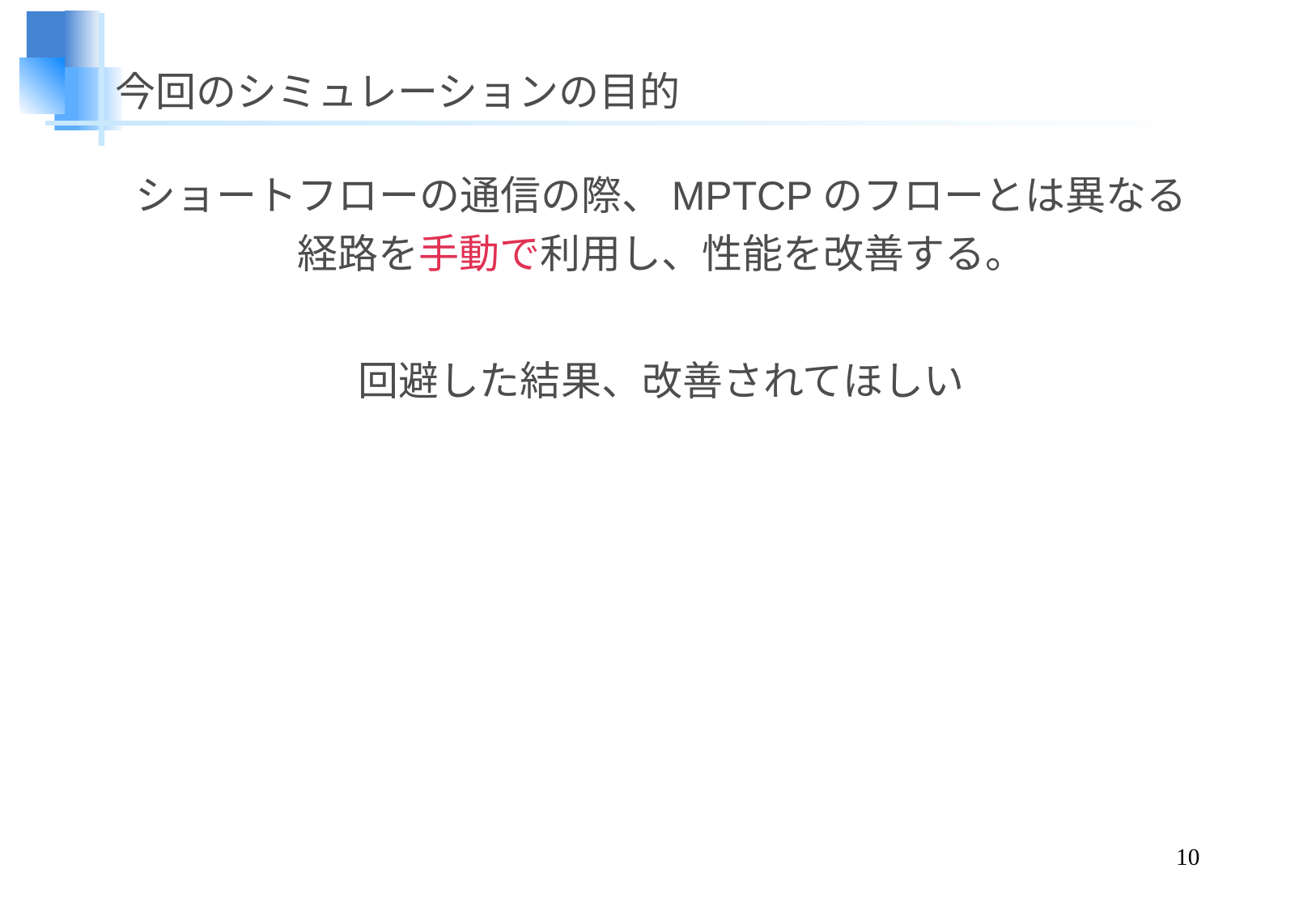

# 今回のシミュレーションの目的
ショートフローの通信の際、MPTCPのフローとは異なる経路を手動で利用し、性能を改善する。

回避した結果、改善されてほしい

10